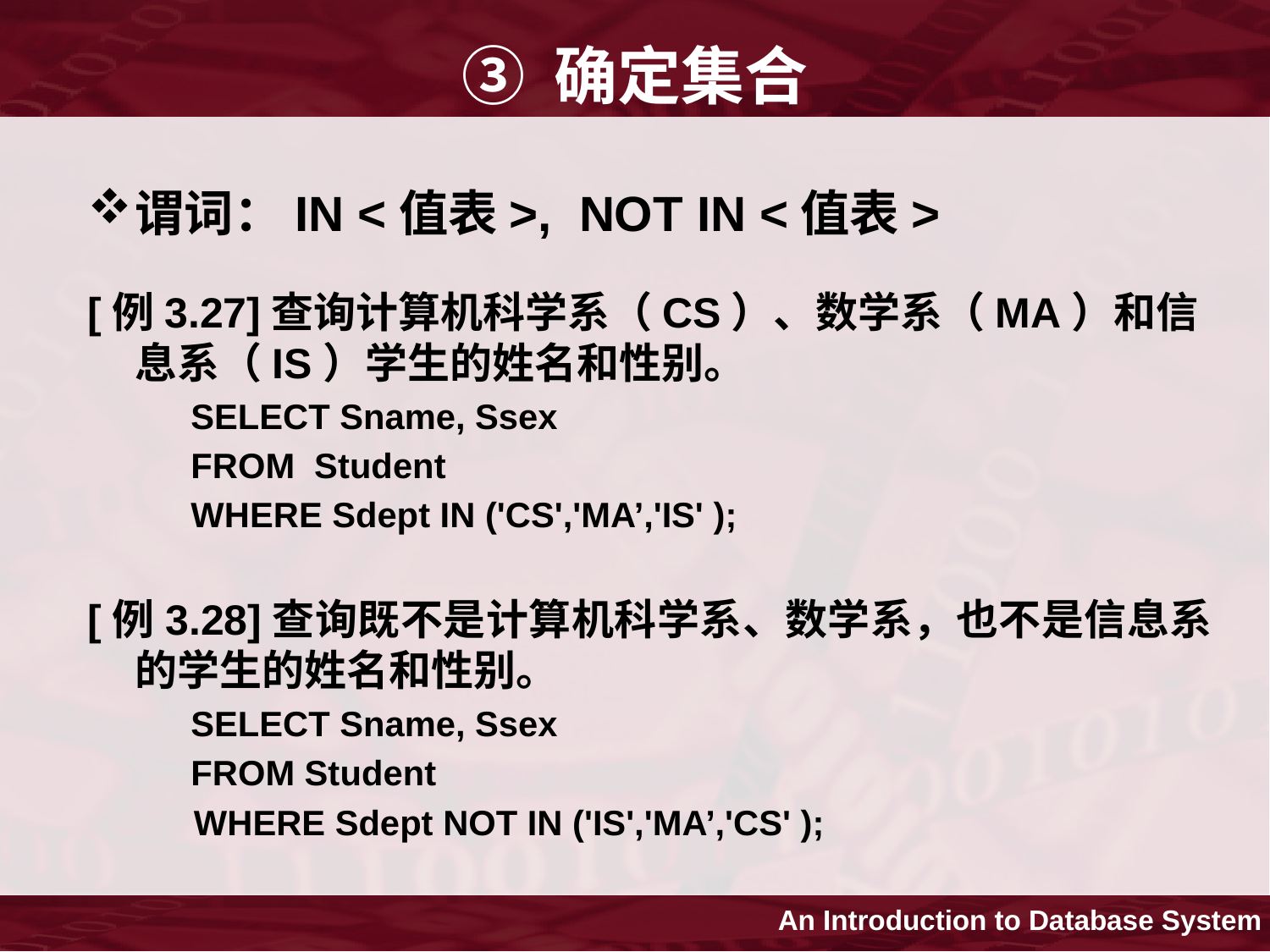

# ③ 确定集合
谓词：IN <值表>,  NOT IN <值表>

[例3.27]查询计算机科学系（CS）、数学系（MA）和信息系（IS）学生的姓名和性别。
	SELECT Sname, Ssex
	FROM  Student
	WHERE Sdept IN ('CS','MA’,'IS' );

[例3.28]查询既不是计算机科学系、数学系，也不是信息系的学生的姓名和性别。
	SELECT Sname, Ssex
	FROM Student
	      WHERE Sdept NOT IN ('IS','MA’,'CS' );